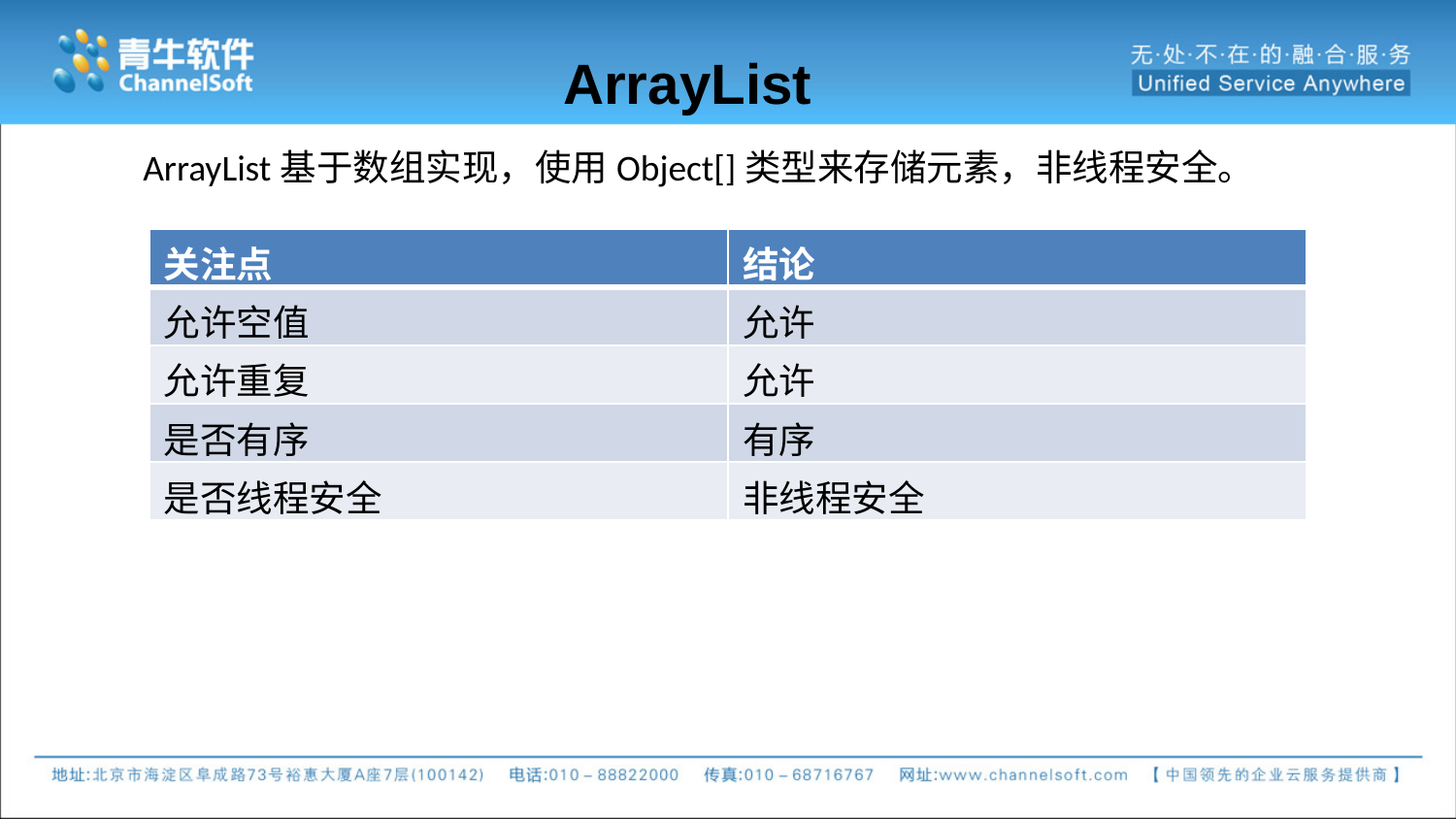

# ArrayList
ArrayList基于数组实现，使用Object[]类型来存储元素，非线程安全。
| 关注点 | 结论 |
| --- | --- |
| 允许空值 | 允许 |
| 允许重复 | 允许 |
| 是否有序 | 有序 |
| 是否线程安全 | 非线程安全 |